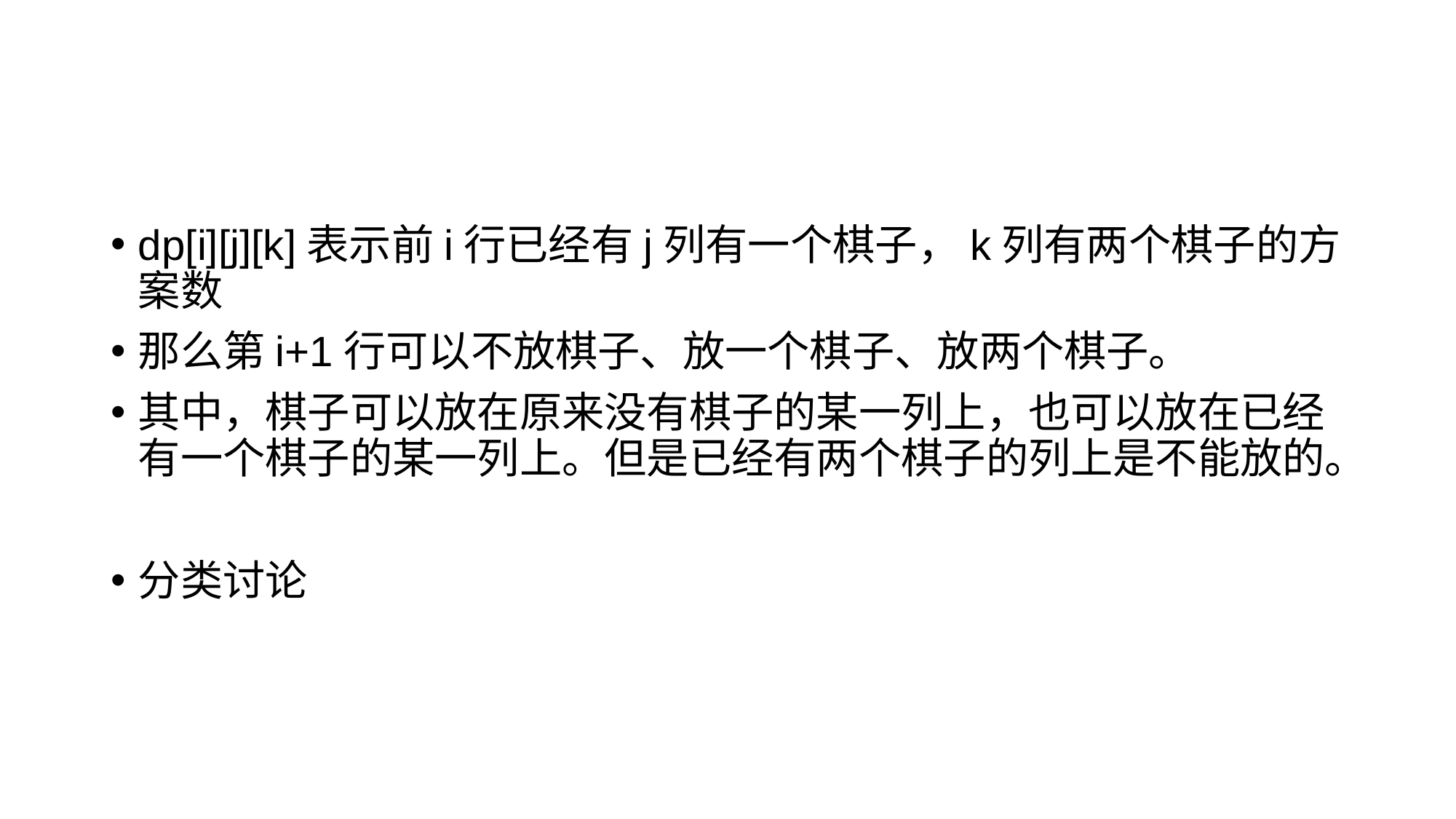

#
dp[i][j][k]表示前i行已经有j列有一个棋子，k列有两个棋子的方案数
那么第i+1行可以不放棋子、放一个棋子、放两个棋子。
其中，棋子可以放在原来没有棋子的某一列上，也可以放在已经有一个棋子的某一列上。但是已经有两个棋子的列上是不能放的。

分类讨论